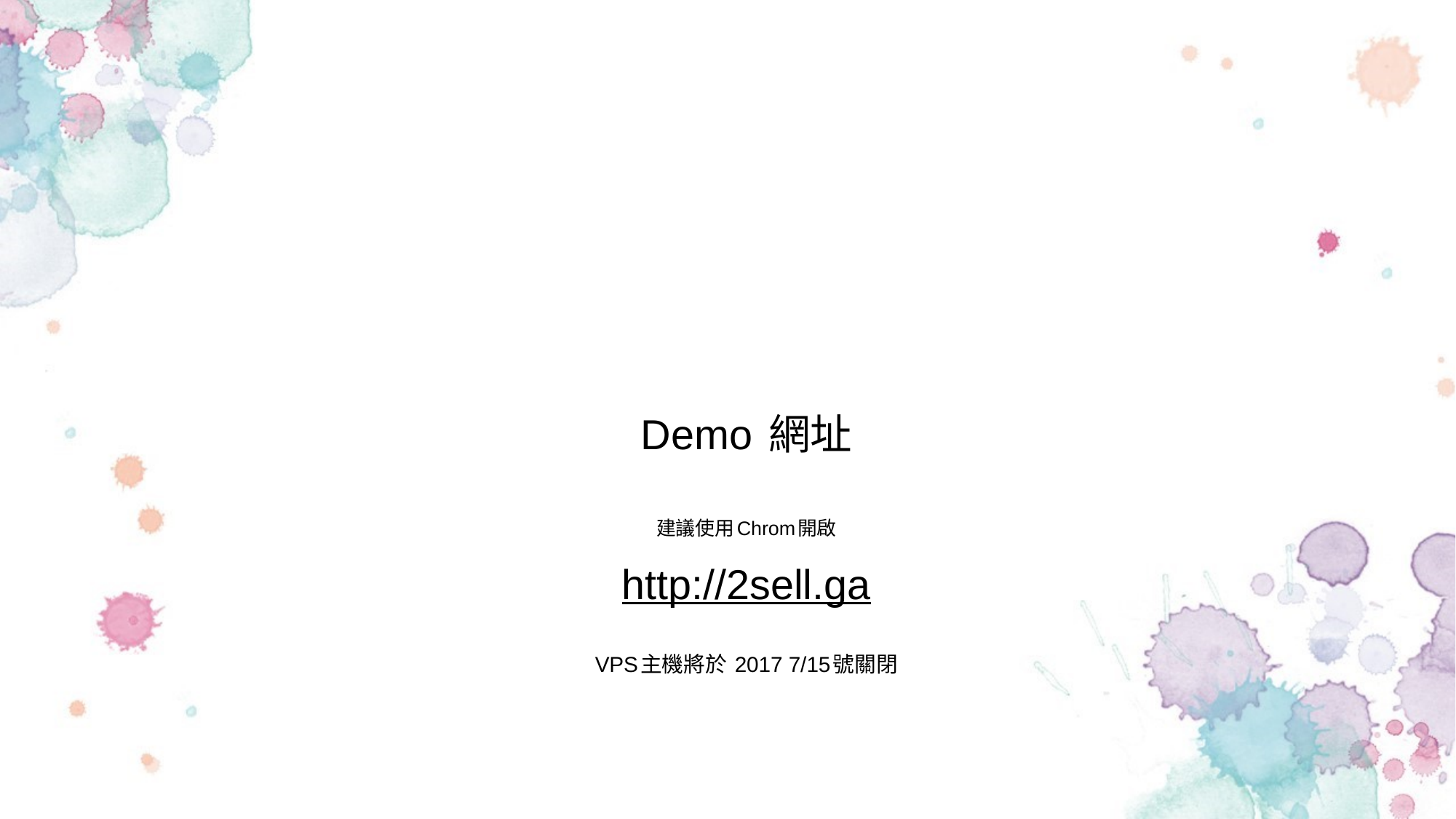

# Demo 網址 建議使用Chrom開啟 http://2sell.ga VPS主機將於 2017 7/15號關閉